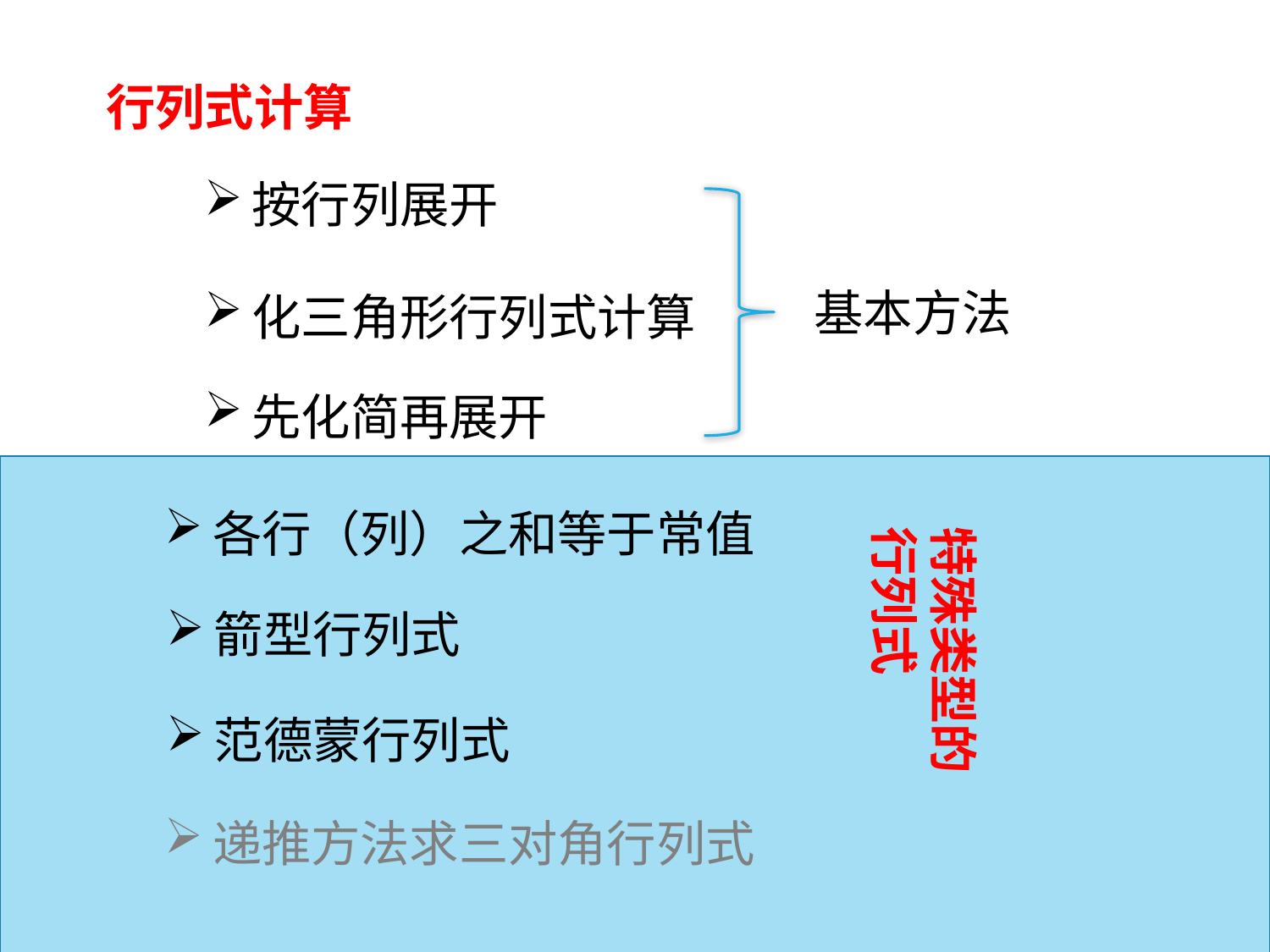

行列式计算
按行列展开

基本方法
化三角形行列式计算
先化简再展开

各行（列）之和等于常值
特殊类型的行列式
箭型行列式
范德蒙行列式
递推方法求三对角行列式